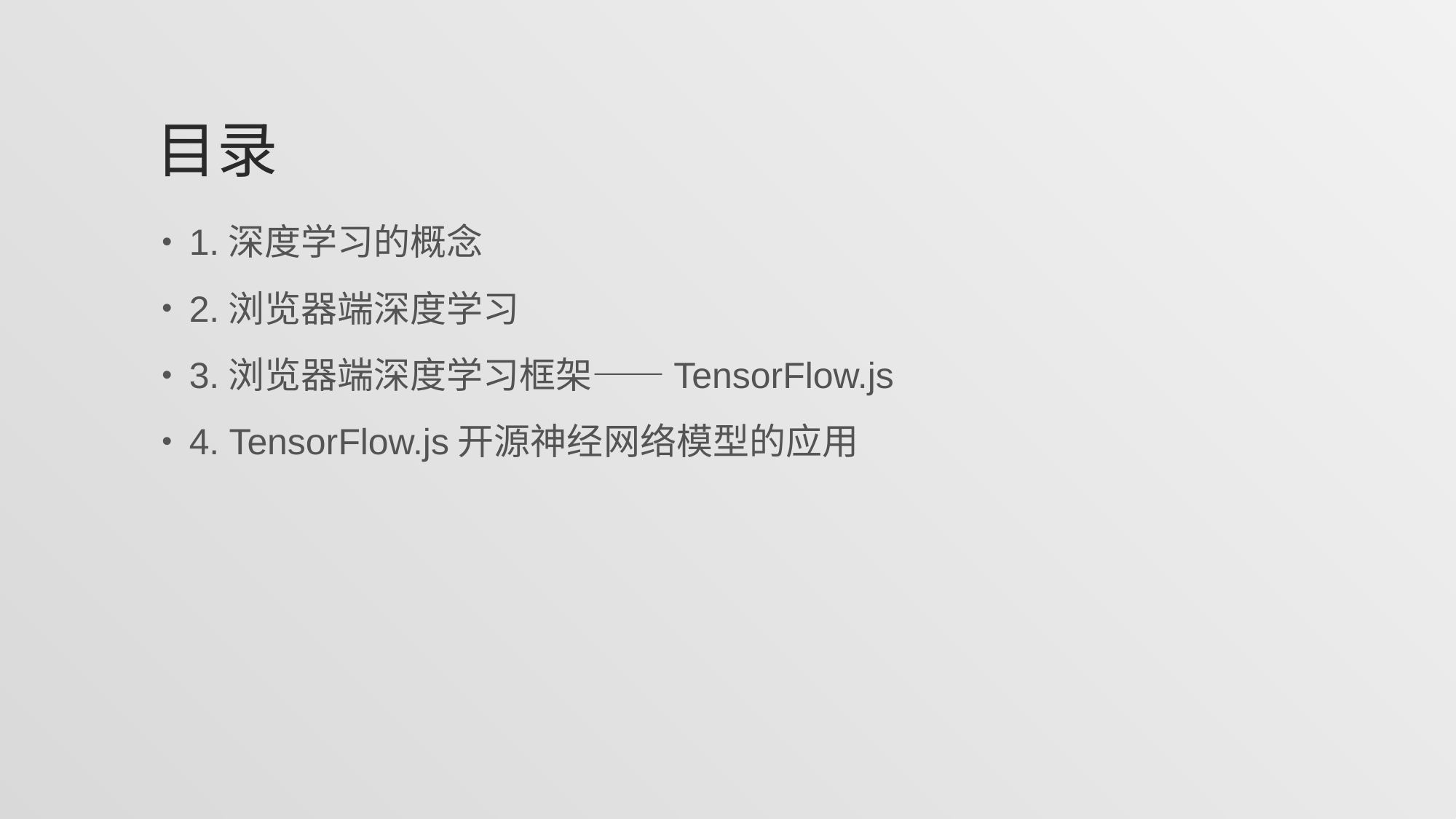

# 目录
1.深度学习的概念
2.浏览器端深度学习
3.浏览器端深度学习框架——TensorFlow.js
4. TensorFlow.js开源神经网络模型的应用